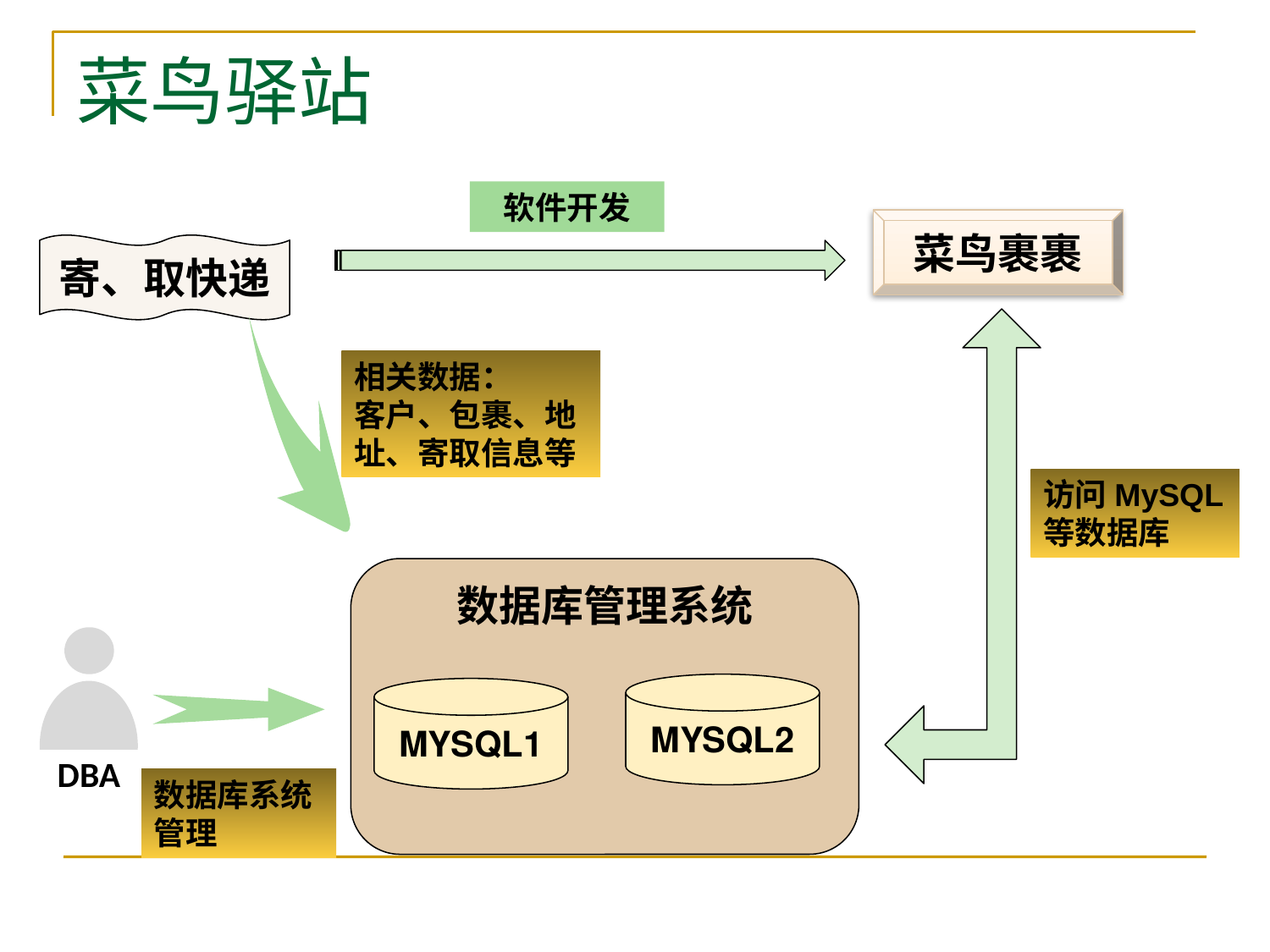

# 菜鸟驿站
软件开发
菜鸟裹裹
寄、取快递

相关数据：
客户、包裹、地址、寄取信息等

访问MySQL等数据库
数据库管理系统

DBA
MYSQL2
MYSQL1

数据库系统管理